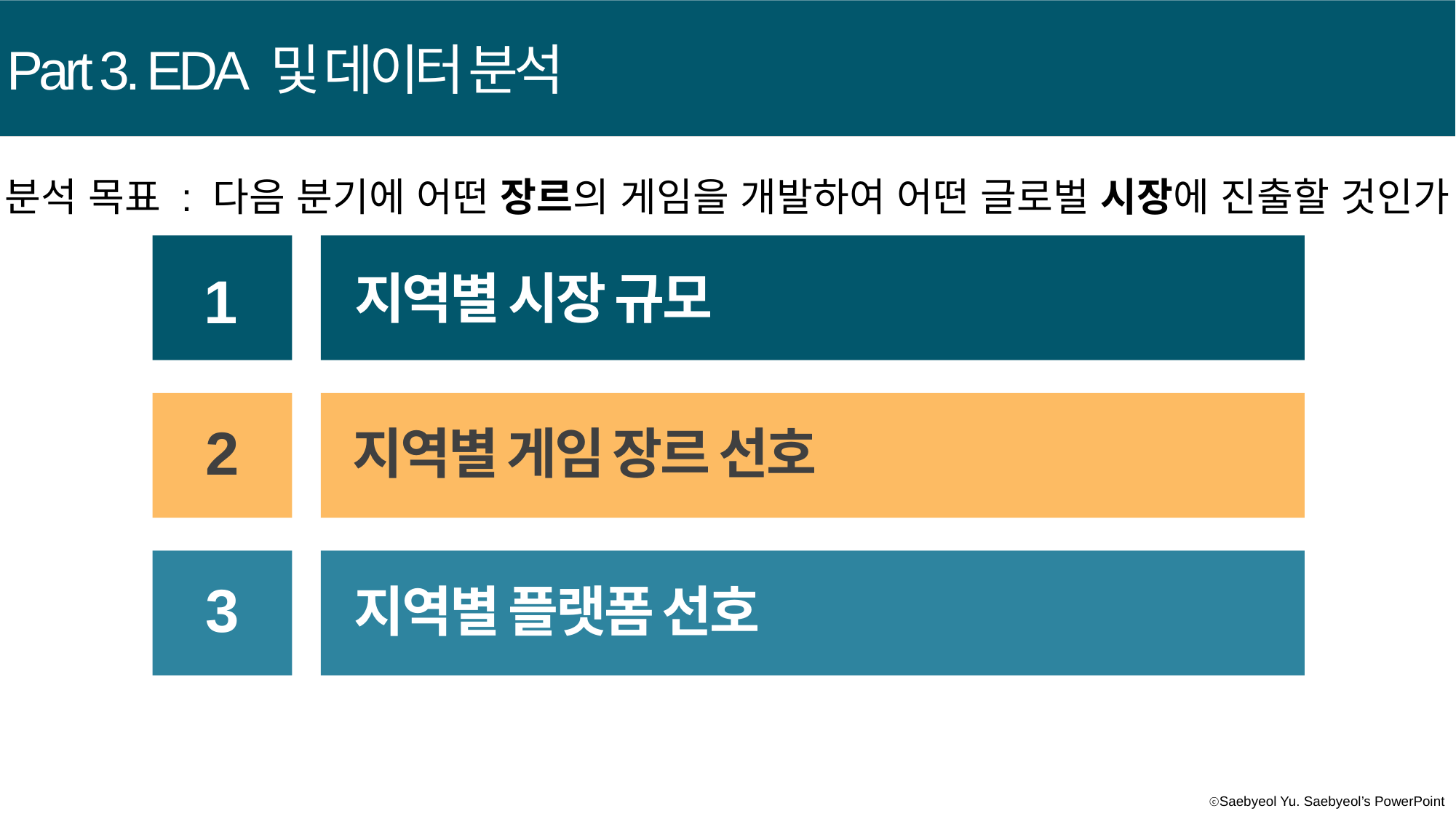

Part 3. EDA 및 데이터 분석

분석 목표 : 다음 분기에 어떤 장르의 게임을 개발하여 어떤 글로벌 시장에 진출할 것인가

1
지역별 시장 규모

2
지역별 게임 장르 선호

3
지역별 플랫폼 선호